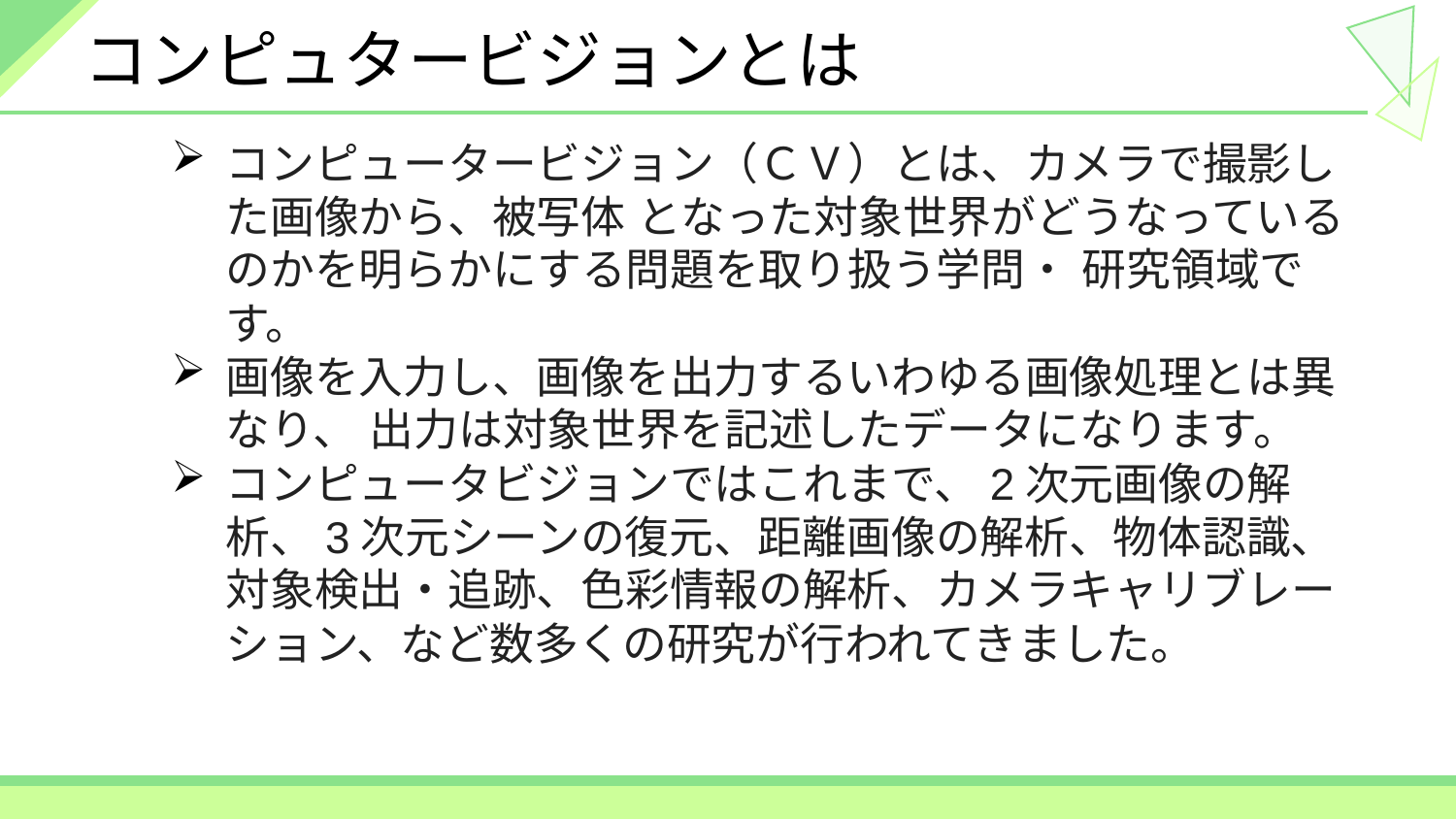

# コンピュタービジョンとは
コンピュータービジョン（ＣＶ）とは、カメラで撮影した画像から、被写体 となった対象世界がどうなっているのかを明らかにする問題を取り扱う学問・ 研究領域です。
画像を入力し、画像を出力するいわゆる画像処理とは異なり、 出力は対象世界を記述したデータになります。
コンピュータビジョンではこれまで、2次元画像の解析、3次元シーンの復元、距離画像の解析、物体認識、対象検出・追跡、色彩情報の解析、カメラキャリブレーション、など数多くの研究が行われてきました。